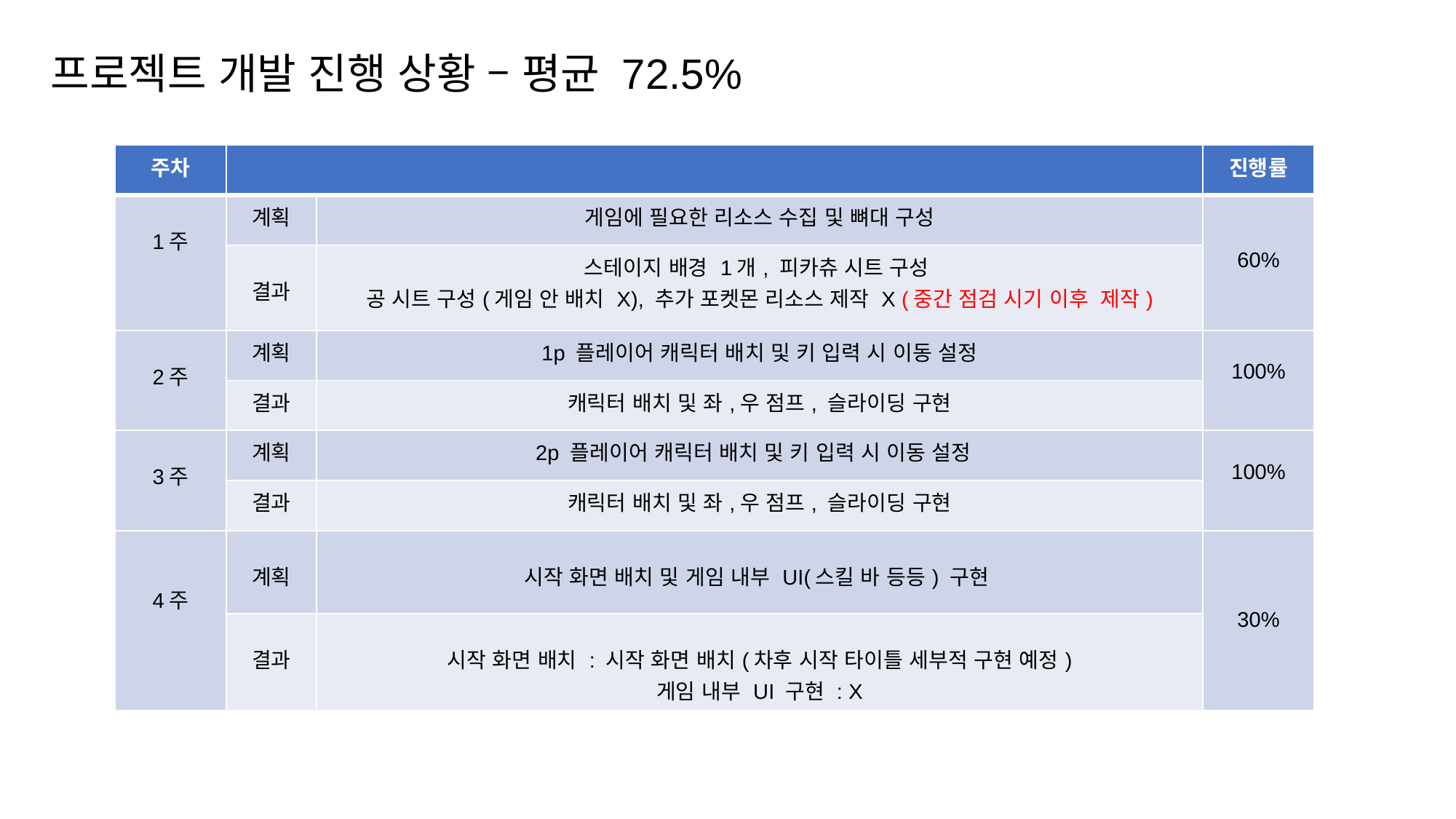

프로젝트 개발 진행 상황 – 평균 72.5%
| 주차 |  |  | 진행률 |
| --- | --- | --- | --- |
| 1주 | 계획 | 게임에 필요한 리소스 수집 및 뼈대 구성 | 60% |
|  | 결과 | 스테이지 배경 1개, 피카츄 시트 구성 공 시트 구성(게임 안 배치 X), 추가 포켓몬 리소스 제작 X (중간 점검 시기 이후 제작) |  |
| 2주 | 계획 | 1p 플레이어 캐릭터 배치 및 키 입력 시 이동 설정 | 100% |
|  | 결과 | 캐릭터 배치 및 좌,우 점프, 슬라이딩 구현 |  |
| 3주 | 계획 | 2p 플레이어 캐릭터 배치 및 키 입력 시 이동 설정 | 100% |
|  | 결과 | 캐릭터 배치 및 좌,우 점프, 슬라이딩 구현 |  |
| 4주 | 계획 | 시작 화면 배치 및 게임 내부 UI(스킬 바 등등) 구현 | 30% |
|  | 결과 | 시작 화면 배치 : 시작 화면 배치(차후 시작 타이틀 세부적 구현 예정) 게임 내부 UI 구현 : X |  |